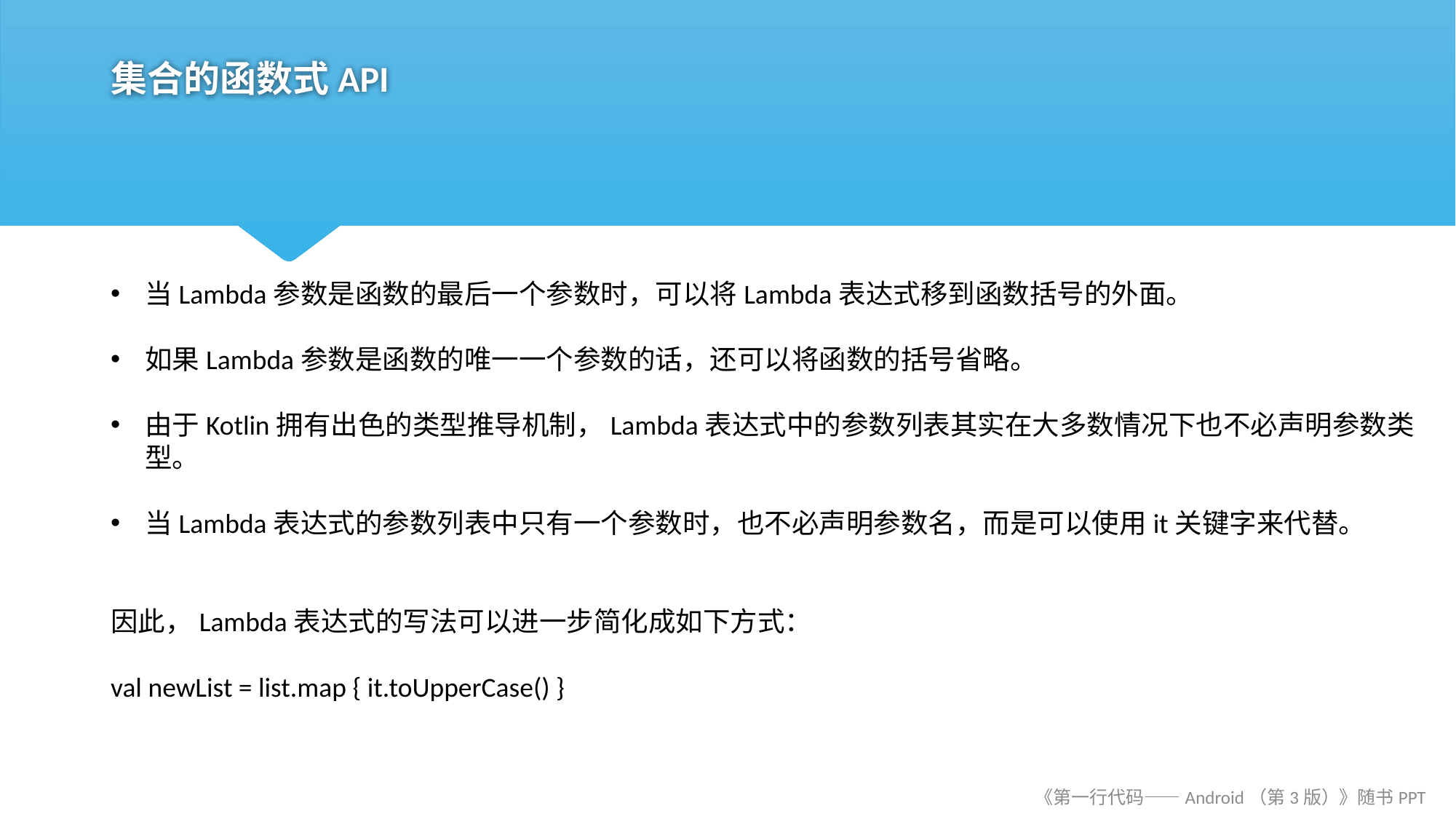

# 集合的函数式API
当Lambda参数是函数的最后一个参数时，可以将Lambda表达式移到函数括号的外面。

如果Lambda参数是函数的唯一一个参数的话，还可以将函数的括号省略。

由于Kotlin拥有出色的类型推导机制，Lambda表达式中的参数列表其实在大多数情况下也不必声明参数类型。

当Lambda表达式的参数列表中只有一个参数时，也不必声明参数名，而是可以使用it关键字来代替。

因此，Lambda表达式的写法可以进一步简化成如下方式：

val newList = list.map { it.toUpperCase() }